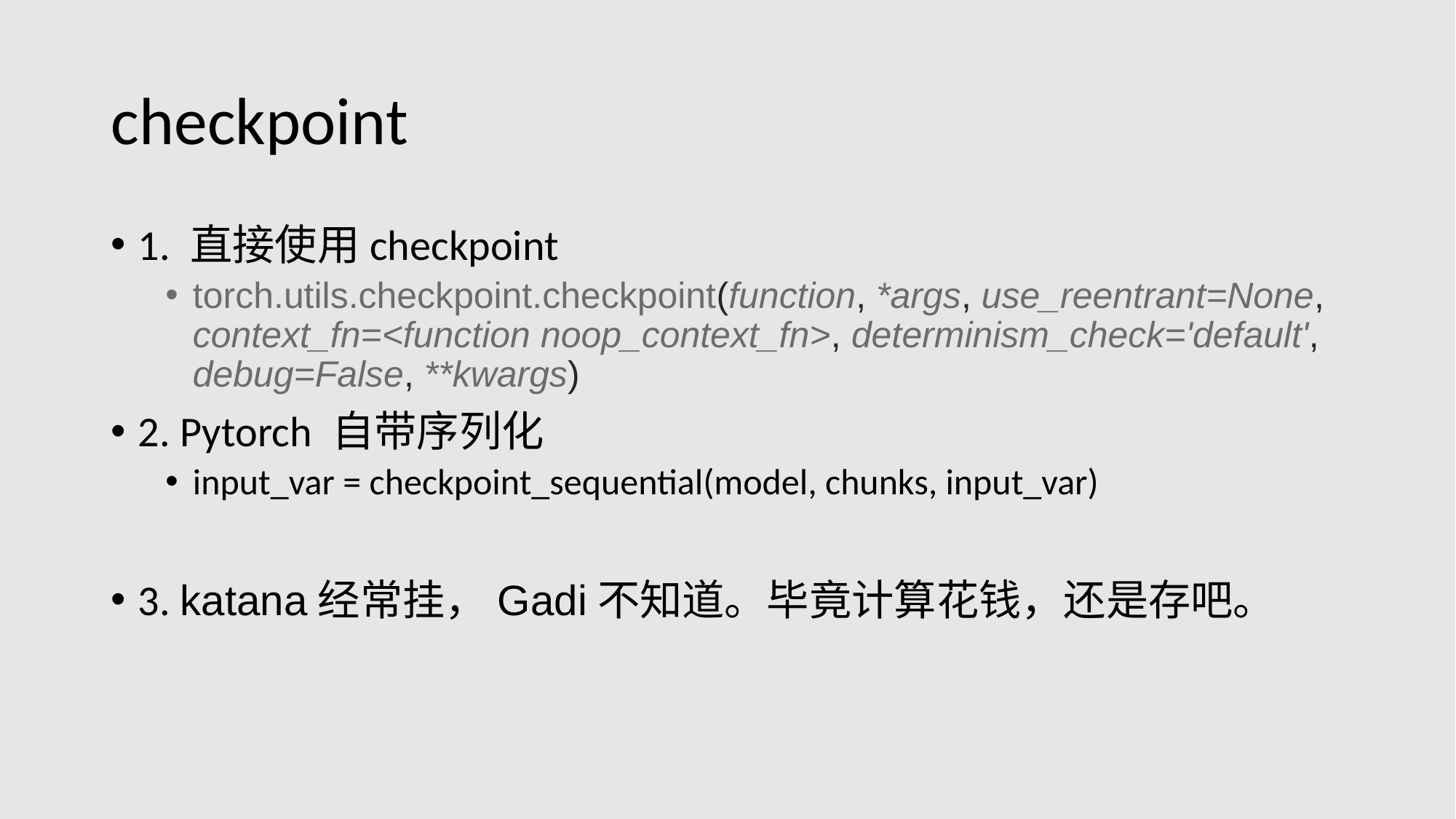

# checkpoint
1. 直接使用checkpoint
torch.utils.checkpoint.checkpoint(function, *args, use_reentrant=None, context_fn=<function noop_context_fn>, determinism_check='default', debug=False, **kwargs)
2. Pytorch 自带序列化
input_var = checkpoint_sequential(model, chunks, input_var)

3. katana经常挂，Gadi不知道。毕竟计算花钱，还是存吧。